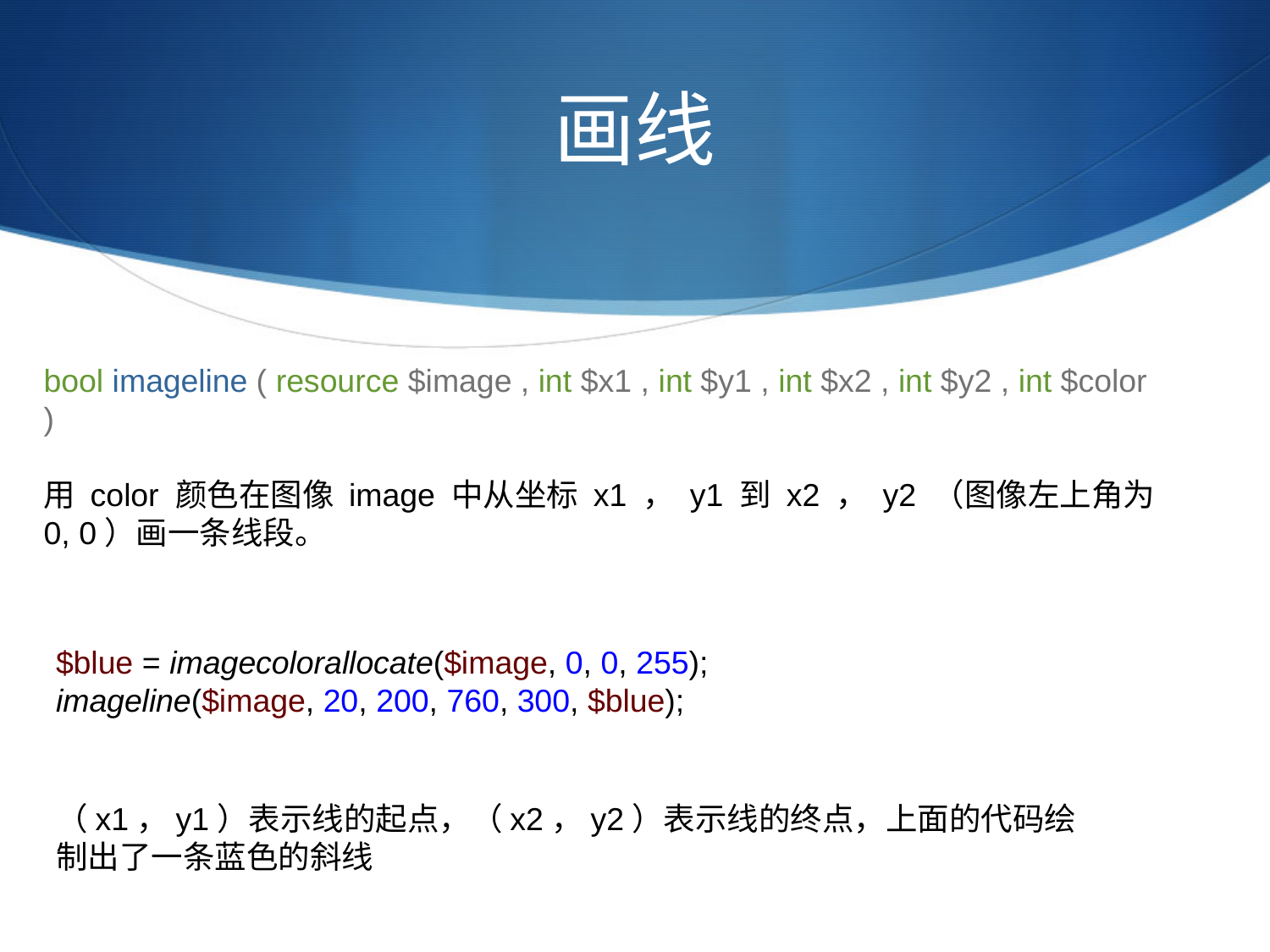

# 画线
bool imageline ( resource $image , int $x1 , int $y1 , int $x2 , int $y2 , int $color )

用 color 颜色在图像 image 中从坐标 x1 ， y1 到 x2 ， y2 （图像左上角为 0, 0）画一条线段。

$blue = imagecolorallocate($image, 0, 0, 255);
imageline($image, 20, 200, 760, 300, $blue);
（x1，y1）表示线的起点，（x2，y2）表示线的终点，上面的代码绘制出了一条蓝色的斜线